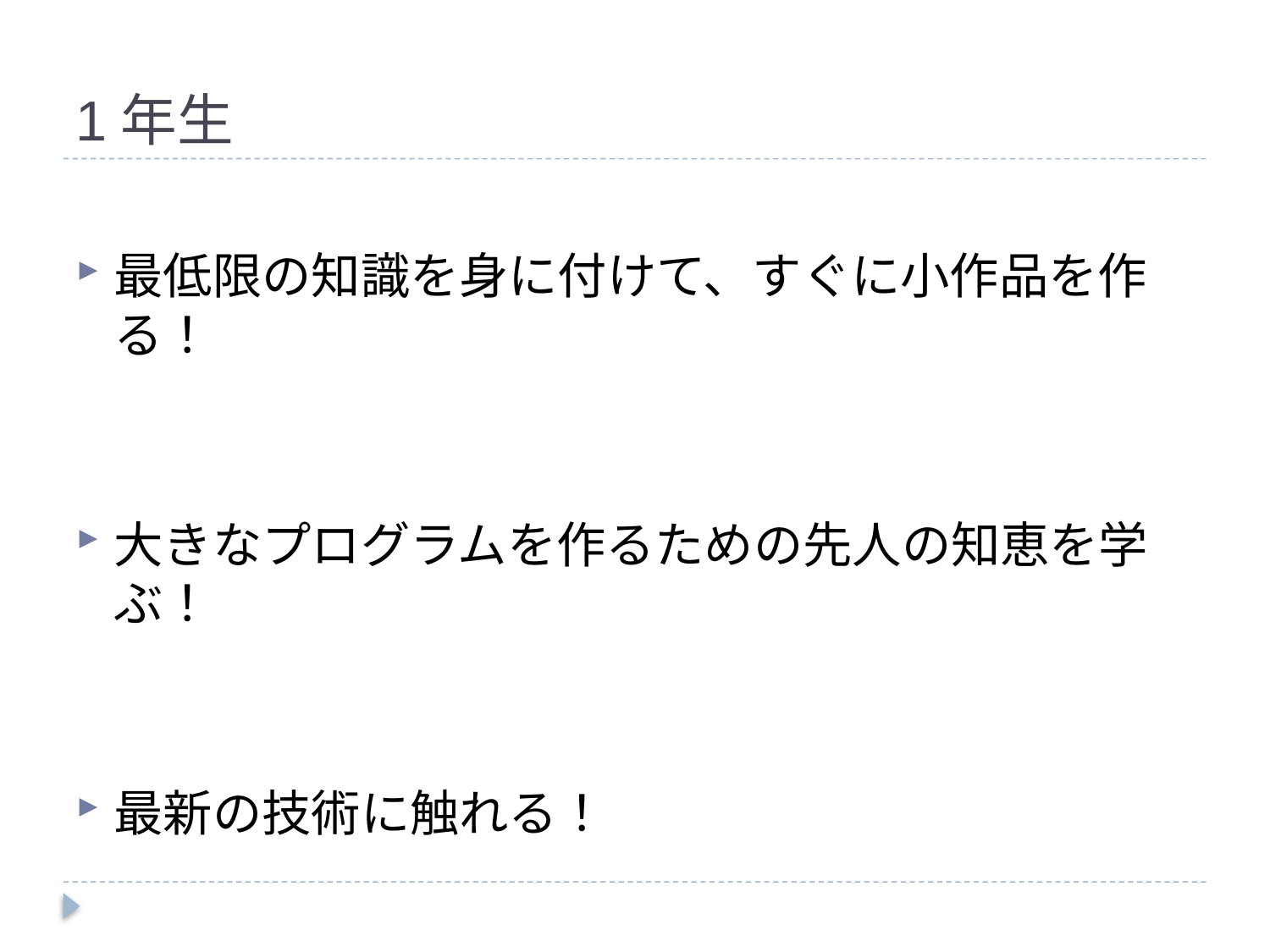

# 1年生

最低限の知識を身に付けて、すぐに小作品を作る！

大きなプログラムを作るための先人の知恵を学ぶ！

最新の技術に触れる！